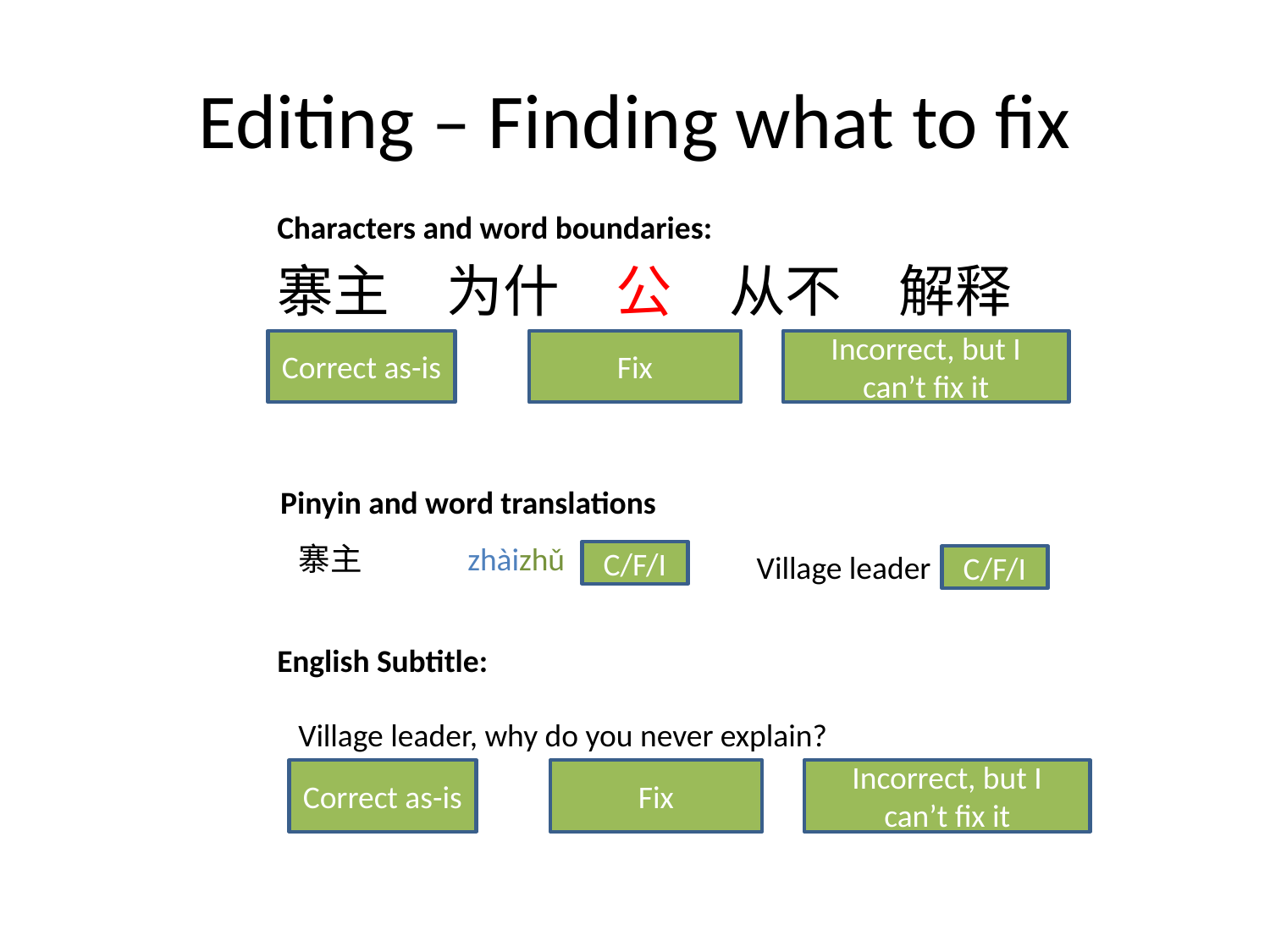

# Editing – Finding what to fix
Characters and word boundaries:
寨主　为什　公　从不　解释　呢
Correct as-is
Fix
Incorrect, but I can’t fix it
Pinyin and word translations
寨主
zhàizhǔ
C/F/I
Village leader
C/F/I
English Subtitle:
Village leader, why do you never explain?
Correct as-is
Fix
Incorrect, but I can’t fix it